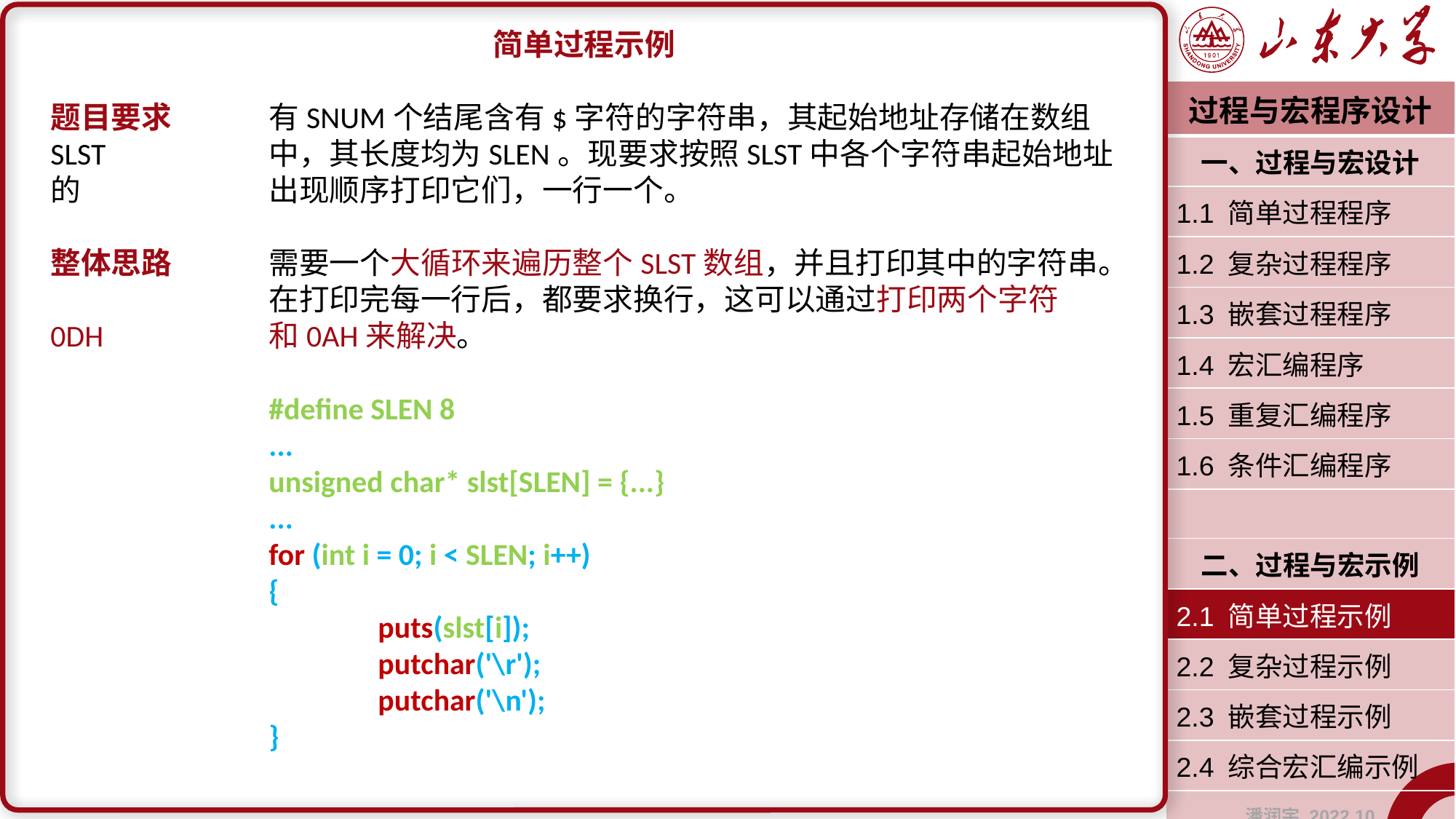

简单过程示例

题目要求	有SNUM个结尾含有$字符的字符串，其起始地址存储在数组SLST		中，其长度均为SLEN。现要求按照SLST中各个字符串起始地址的		出现顺序打印它们，一行一个。

整体思路	需要一个大循环来遍历整个SLST数组，并且打印其中的字符串。		在打印完每一行后，都要求换行，这可以通过打印两个字符0DH 		和0AH来解决。

		#define SLEN 8
		...
		unsigned char* slst[SLEN] = {...}
...
for (int i = 0; i < SLEN; i++)
{
			puts(slst[i]);
			putchar('\r');
			putchar('\n');
		}

| 过程与宏程序设计 |
| --- |
| 一、过程与宏设计 |
| 1.1 简单过程程序 |
| 1.2 复杂过程程序 |
| 1.3 嵌套过程程序 |
| 1.4 宏汇编程序 |
| 1.5 重复汇编程序 |
| 1.6 条件汇编程序 |
|  |
| 二、过程与宏示例 |
| 2.1 简单过程示例 |
| 2.2 复杂过程示例 |
| 2.3 嵌套过程示例 |
| 2.4 综合宏汇编示例 |
| 潘润宇 2022.10 |